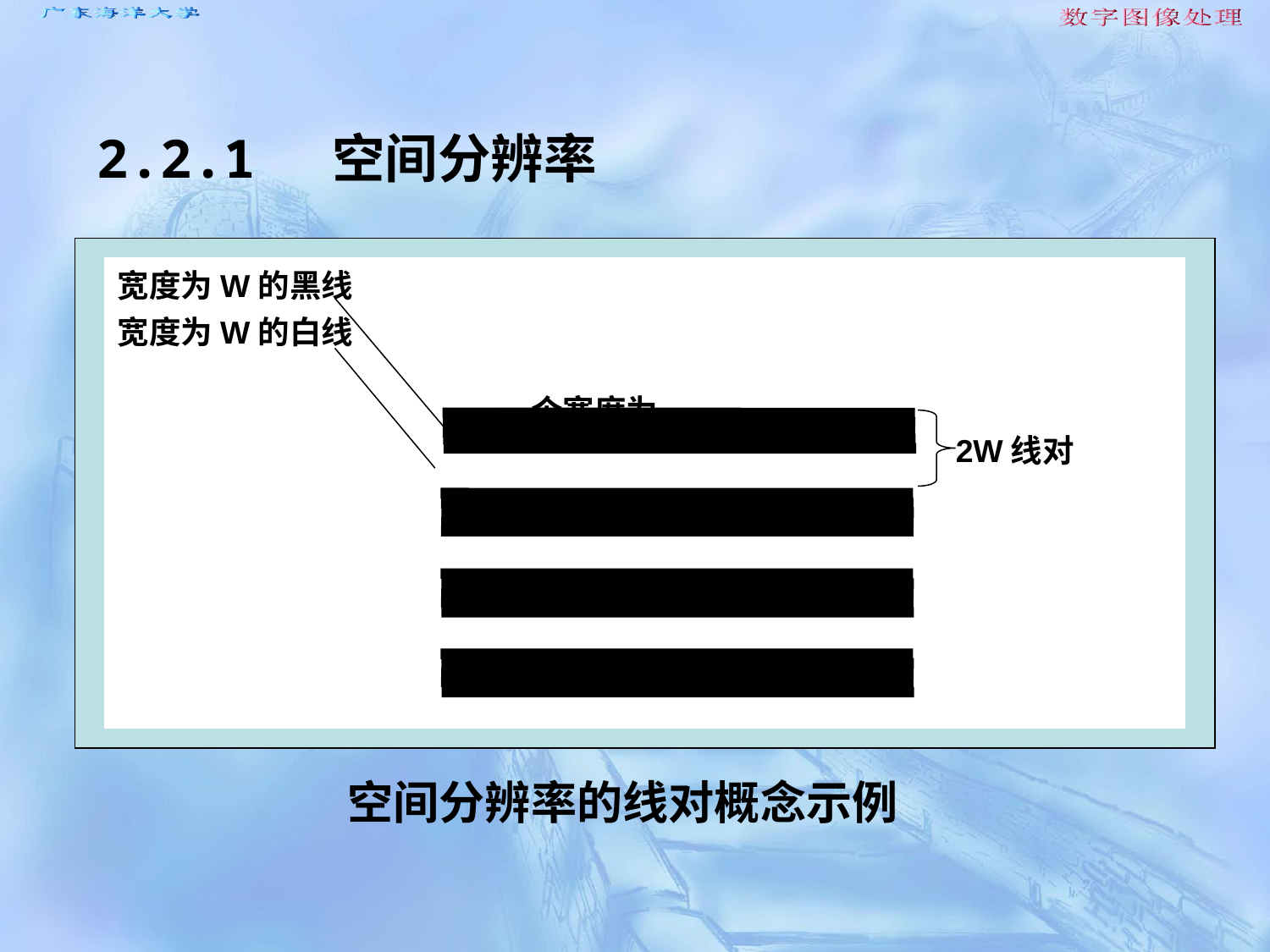

2.2.1  空间分辨率

宽度为W的黑线
宽度为W的白线

                                                    一个宽度为
                                                                                                                        2W线对

空间分辨率的线对概念示例